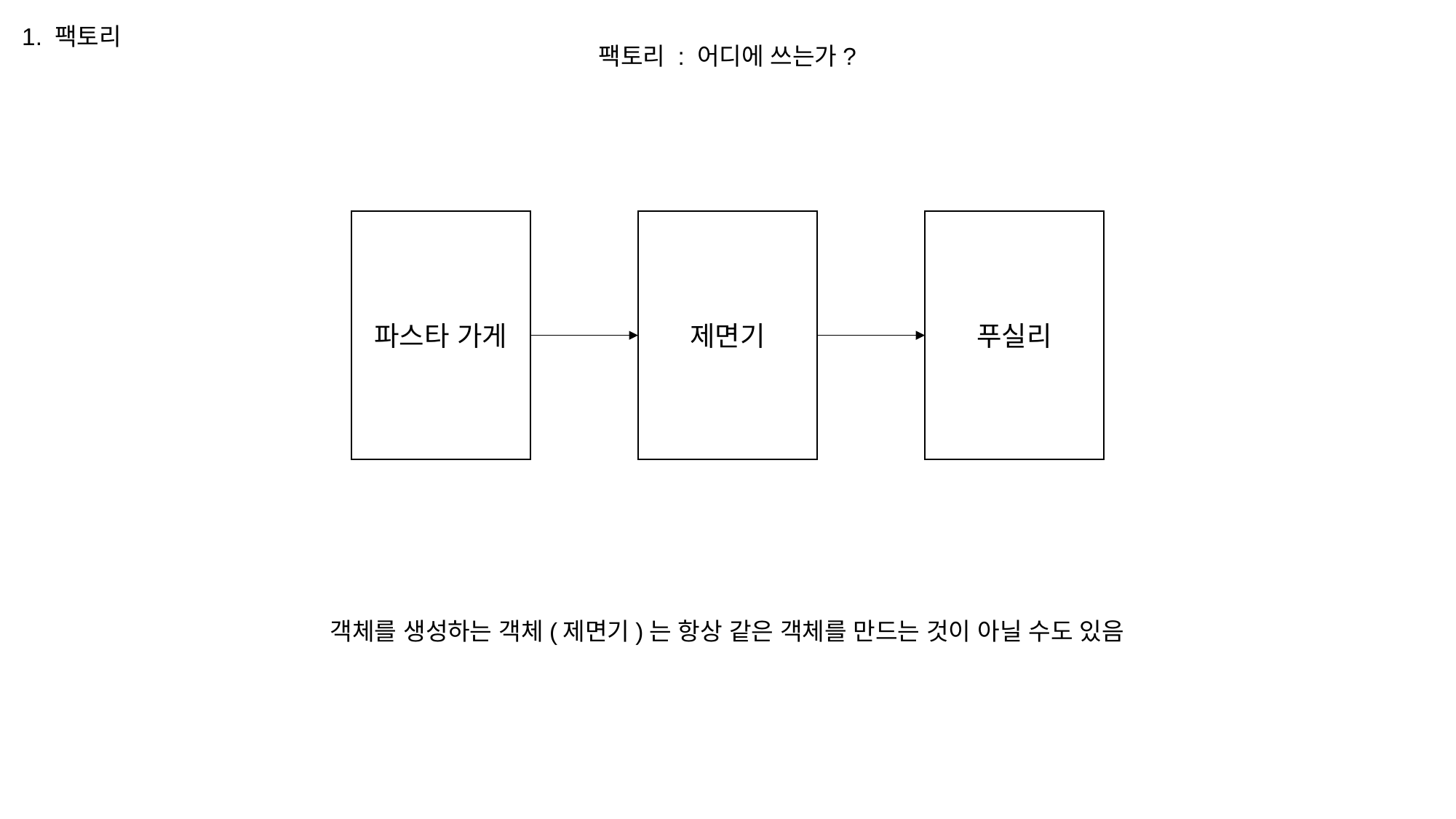

1. 팩토리
팩토리 : 어디에 쓰는가?
파스타 가게
제면기
푸실리
객체를 생성하는 객체(제면기)는 항상 같은 객체를 만드는 것이 아닐 수도 있음